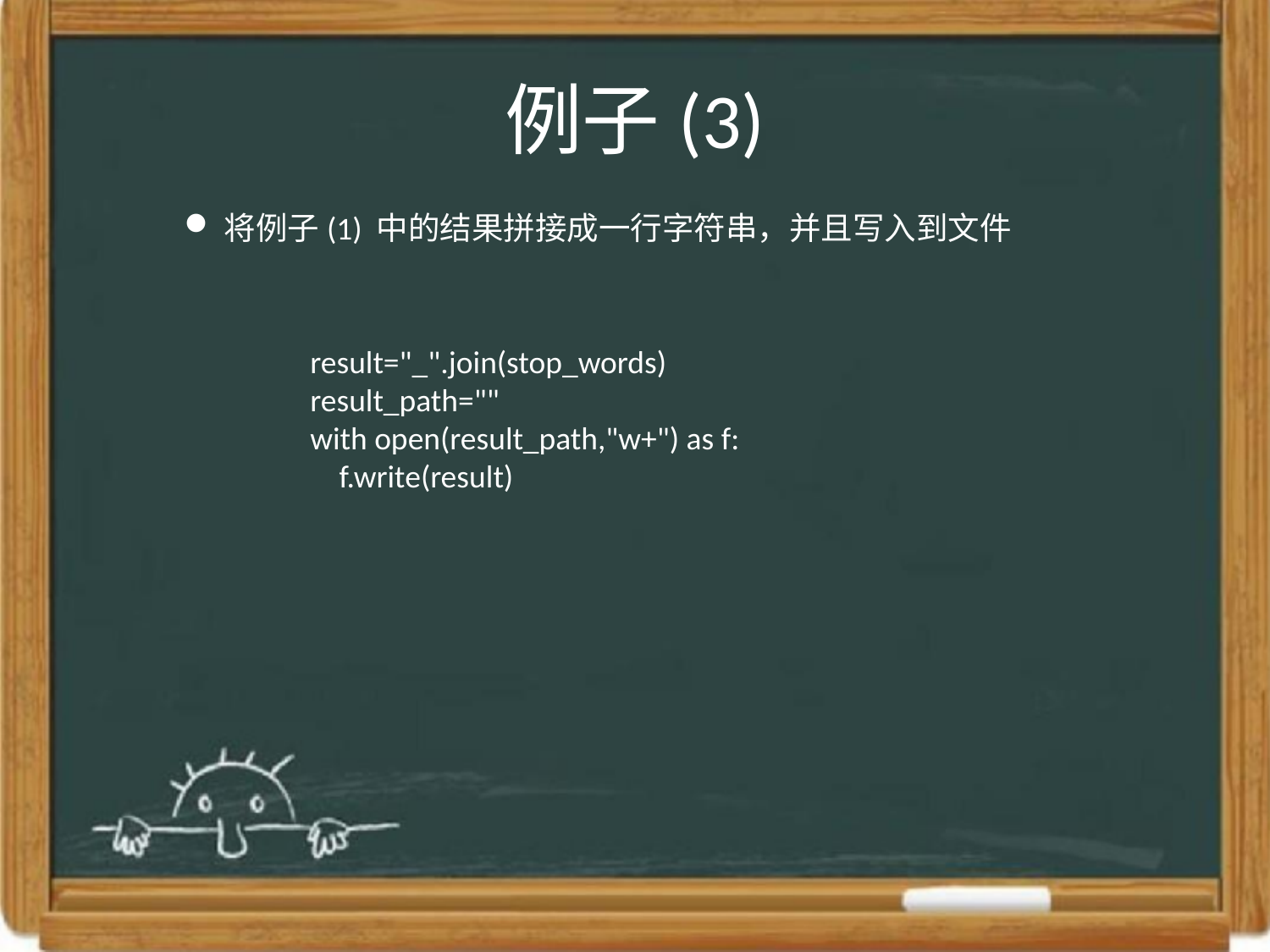

# 例子(3)
将例子(1) 中的结果拼接成一行字符串，并且写入到文件
result="_".join(stop_words)
result_path=""
with open(result_path,"w+") as f:
    f.write(result)